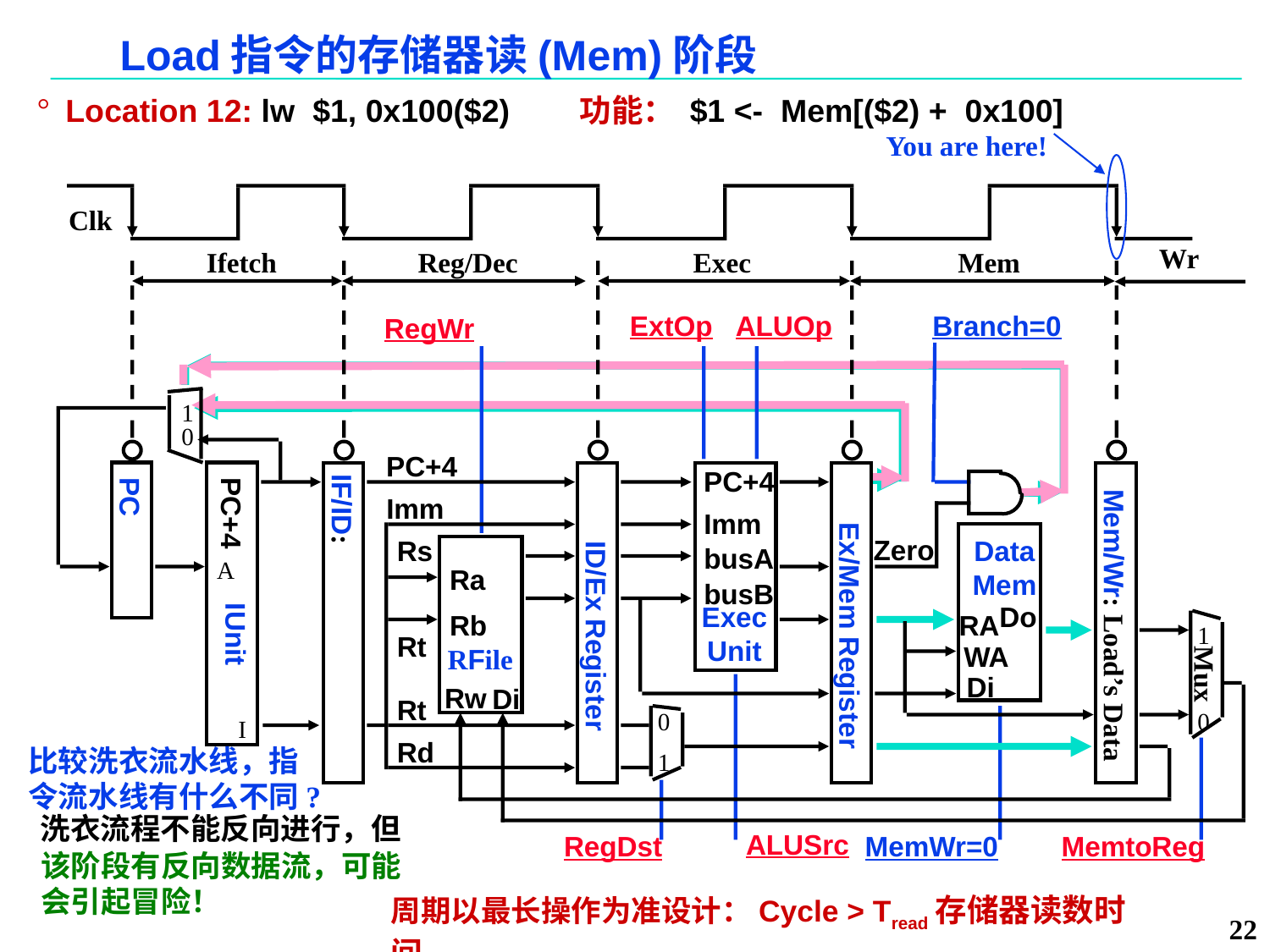

# Load指令的存储器读(Mem)阶段
Location 12: lw  $1, 0x100($2)       功能： $1 <-  Mem[($2) +  0x100]
You are here!

Clk
Wr

Ifetch

Reg/Dec

Exec

Mem

ExtOp
ALUOp
Branch=0
RegWr

1

0

PC+4
PC+4

PC

Imm
IF/ID:
PC+4
Imm

Zero
Data
Mem
Rs
busA

A

Ra

busB

Do
Exec
Unit

RA
Rb
Mem/Wr: Load’s Data

1

Mux
0

IUnit
Ex/Mem Register
ID/Ex Register

Rt

WA
RFile

Di

Rw
Di

Rt

0

I

Rd
比较洗衣流水线，指令流水线有什么不同?

1

洗衣流程不能反向进行，但

ALUSrc
RegDst
MemWr=0
MemtoReg
该阶段有反向数据流，可能会引起冒险！
周期以最长操作为准设计：Cycle > Tread存储器读数时间